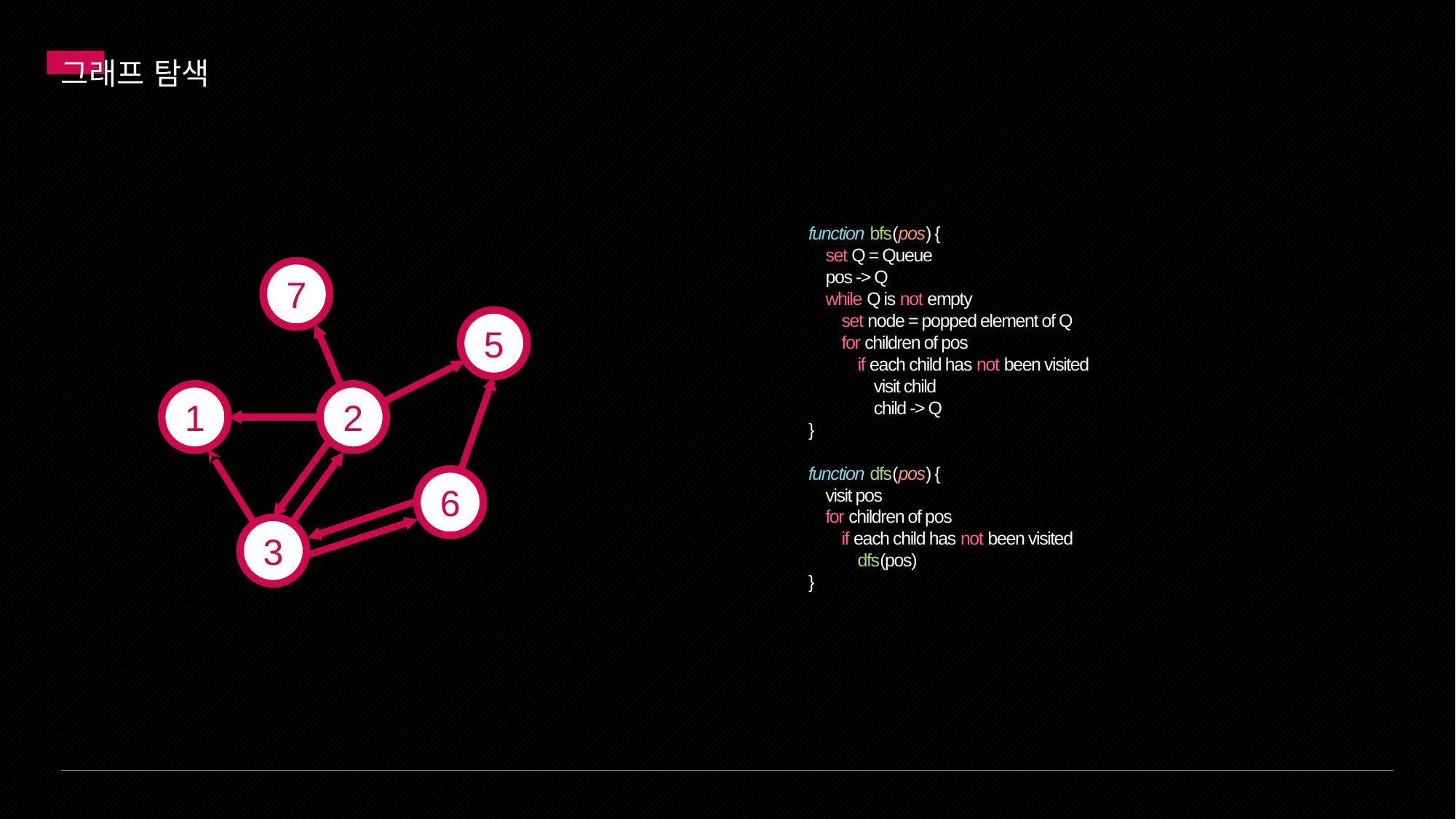

그래프 탐색

function bfs(pos) {
    set Q = Queue
    pos -> Q
    while Q is not empty
        set node = popped element of Q
        for children of pos
            if each child has not been visited
                visit child
                child -> Q
}

function dfs(pos) {
    visit pos
    for children of pos
        if each child has not been visited
            dfs(pos)
}
7
5
1
2
6
3
2021 알고리즘 특강 with C++